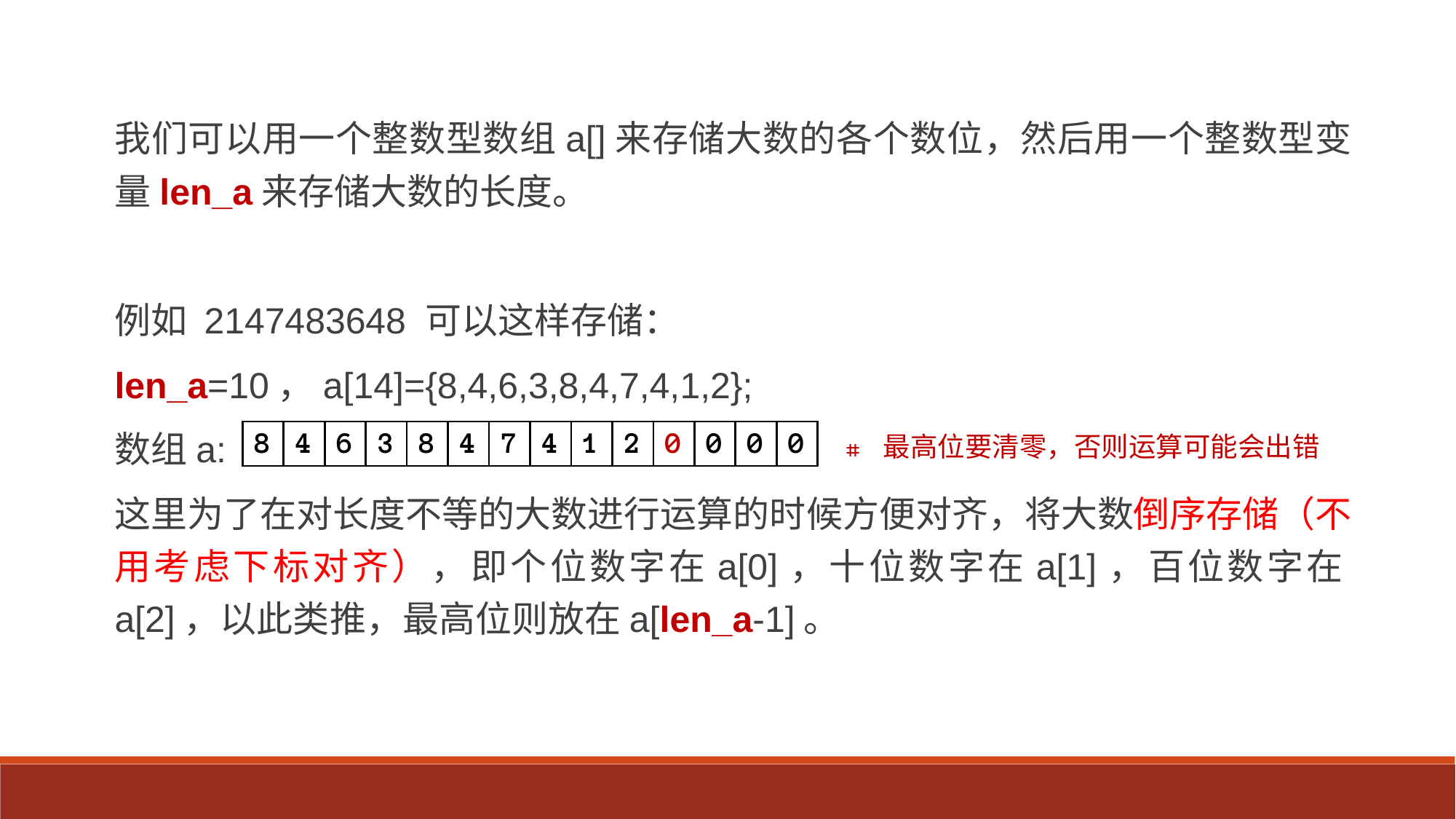

我们可以用一个整数型数组a[]来存储大数的各个数位，然后用一个整数型变量len_a来存储大数的长度。

例如 2147483648 可以这样存储：
len_a=10，a[14]={8,4,6,3,8,4,7,4,1,2};
数组a:
这里为了在对长度不等的大数进行运算的时候方便对齐，将大数倒序存储（不用考虑下标对齐），即个位数字在a[0]，十位数字在a[1]，百位数字在a[2]，以此类推，最高位则放在a[len_a-1]。
| 8 | 4 | 6 | 3 | 8 | 4 | 7 | 4 | 1 | 2 | 0 | 0 | 0 | 0 |
| --- | --- | --- | --- | --- | --- | --- | --- | --- | --- | --- | --- | --- | --- |
# 最高位要清零，否则运算可能会出错